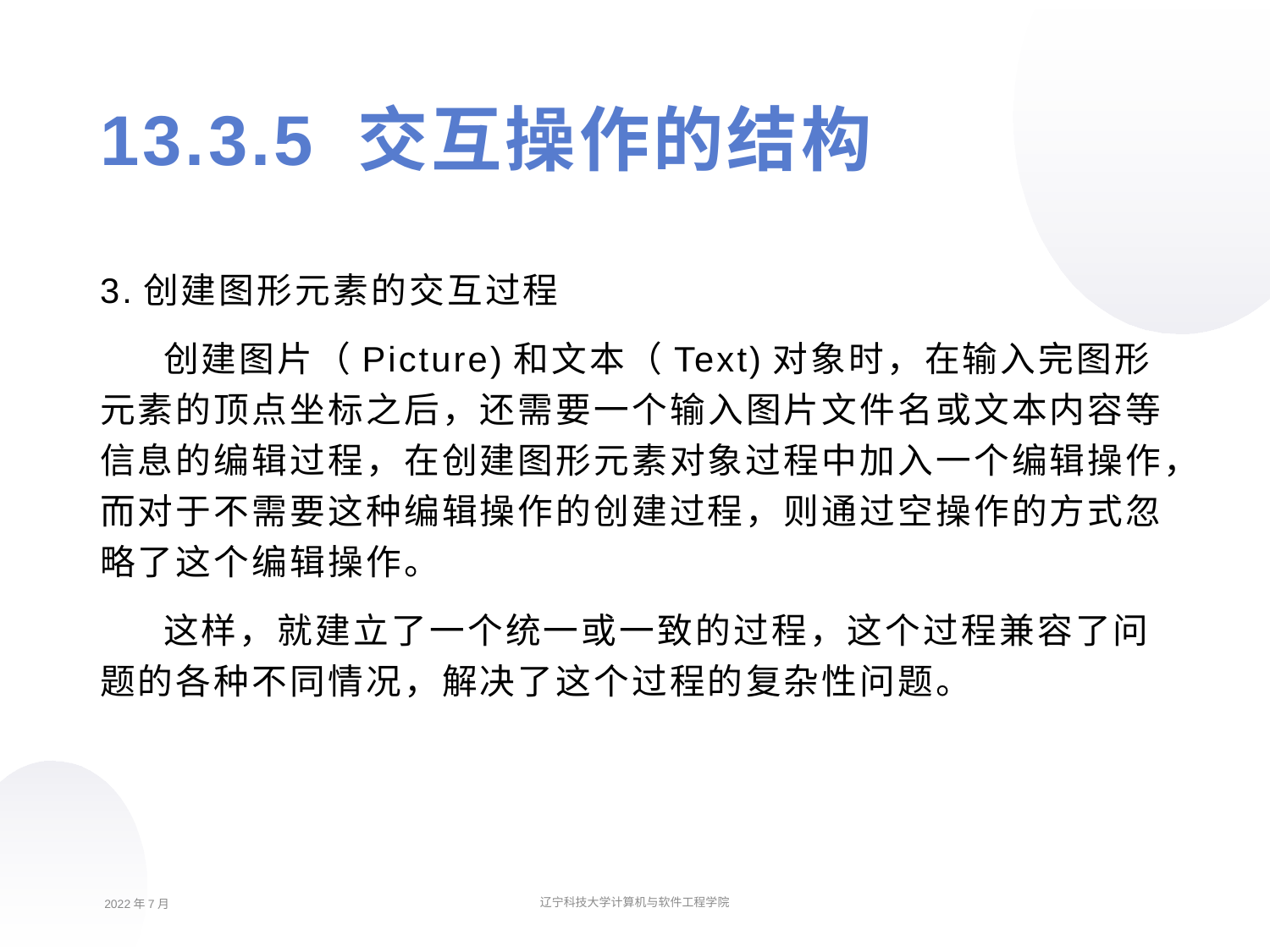

13.3.5 交互操作的结构
3.创建图形元素的交互过程
创建图片（Picture)和文本（Text)对象时，在输入完图形元素的顶点坐标之后，还需要一个输入图片文件名或文本内容等信息的编辑过程，在创建图形元素对象过程中加入一个编辑操作，而对于不需要这种编辑操作的创建过程，则通过空操作的方式忽略了这个编辑操作。
这样，就建立了一个统一或一致的过程，这个过程兼容了问题的各种不同情况，解决了这个过程的复杂性问题。

2022年7月
辽宁科技大学计算机与软件工程学院
79